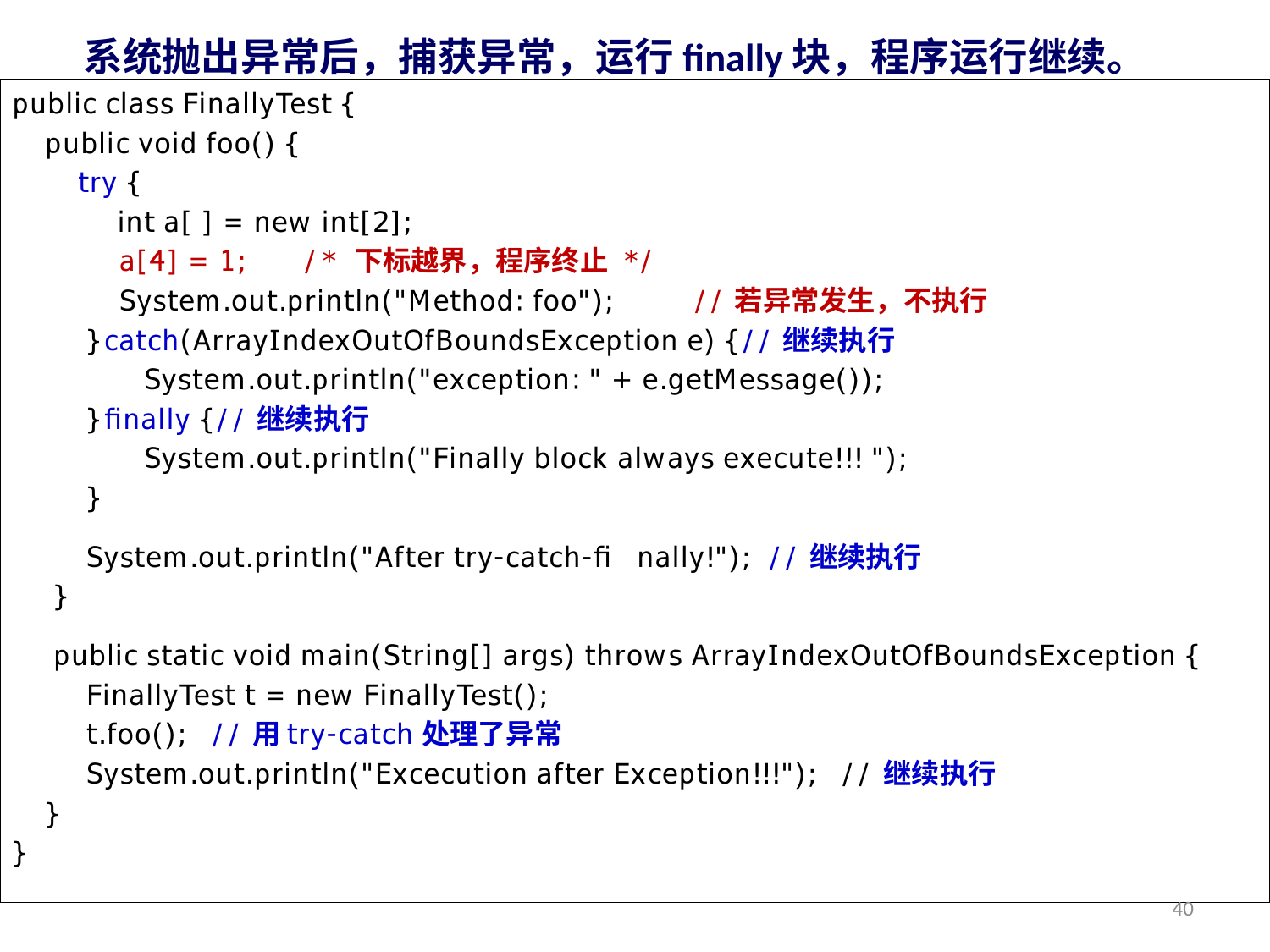

# 系统抛出异常后，捕获异常，运行finally块，程序运行继续。
public class FinallyTest {
    public void foo() {
        try {
     	       int a[ ] = new int[2];
             a[4] = 1;       /* 下标越界，程序终止 */
             System.out.println("Method: foo");  	//若异常发生，不执行
         }catch(ArrayIndexOutOfBoundsException e) {//继续执行
                System.out.println("exception: " + e.getMessage());
         }finally {//继续执行
                System.out.println("Finally block always execute!!! ");
         }

         System.out.println("After try-catch-fi   nally!");  //继续执行
     }

     public static void main(String[] args) throws ArrayIndexOutOfBoundsException {
         FinallyTest t = new FinallyTest();
         t.foo();   //用try-catch处理了异常
         System.out.println("Excecution after Exception!!!");   //继续执行
    }
}
40